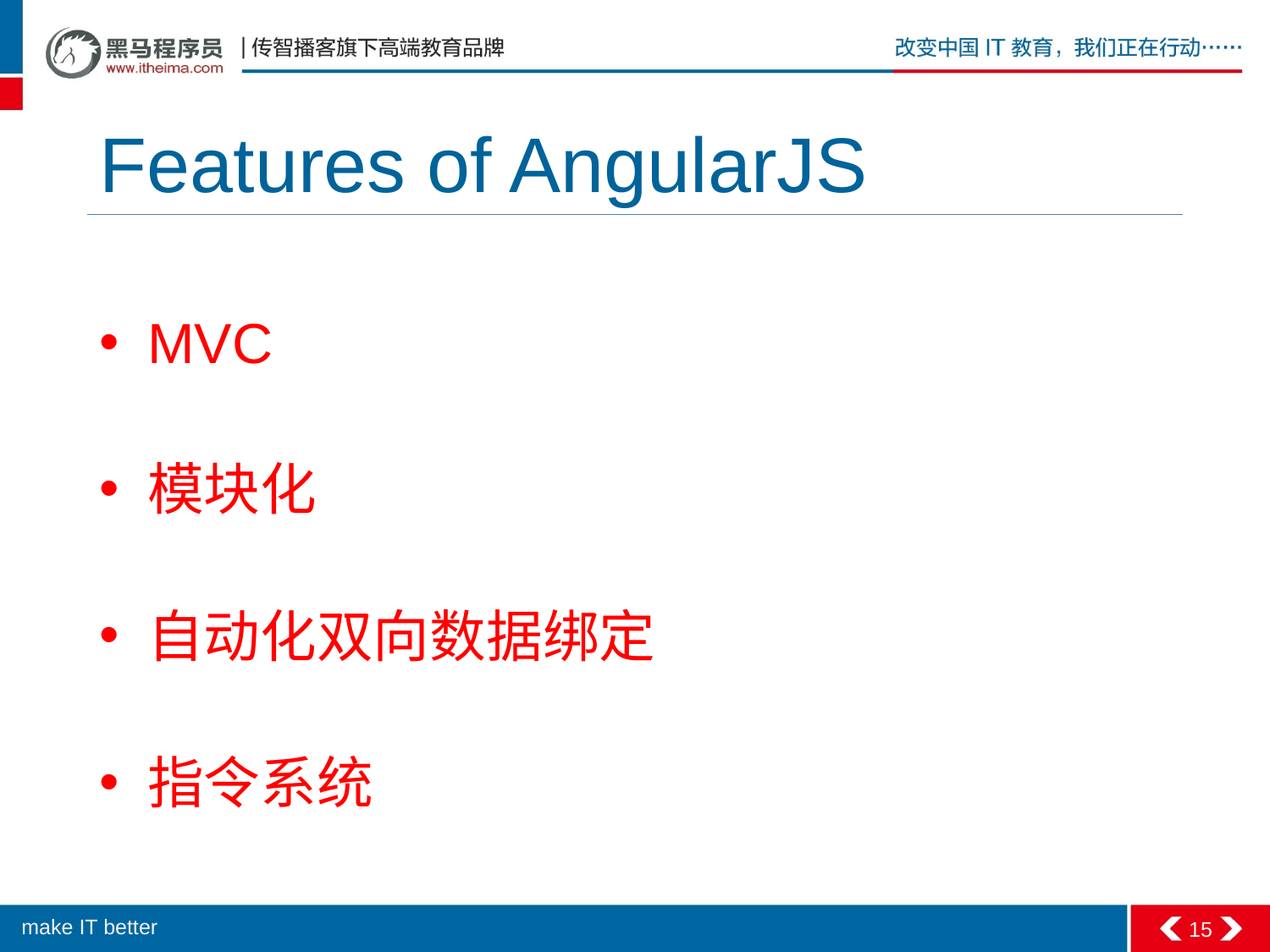

# Features of AngularJS
MVC
模块化
自动化双向数据绑定
指令系统
15

make IT better